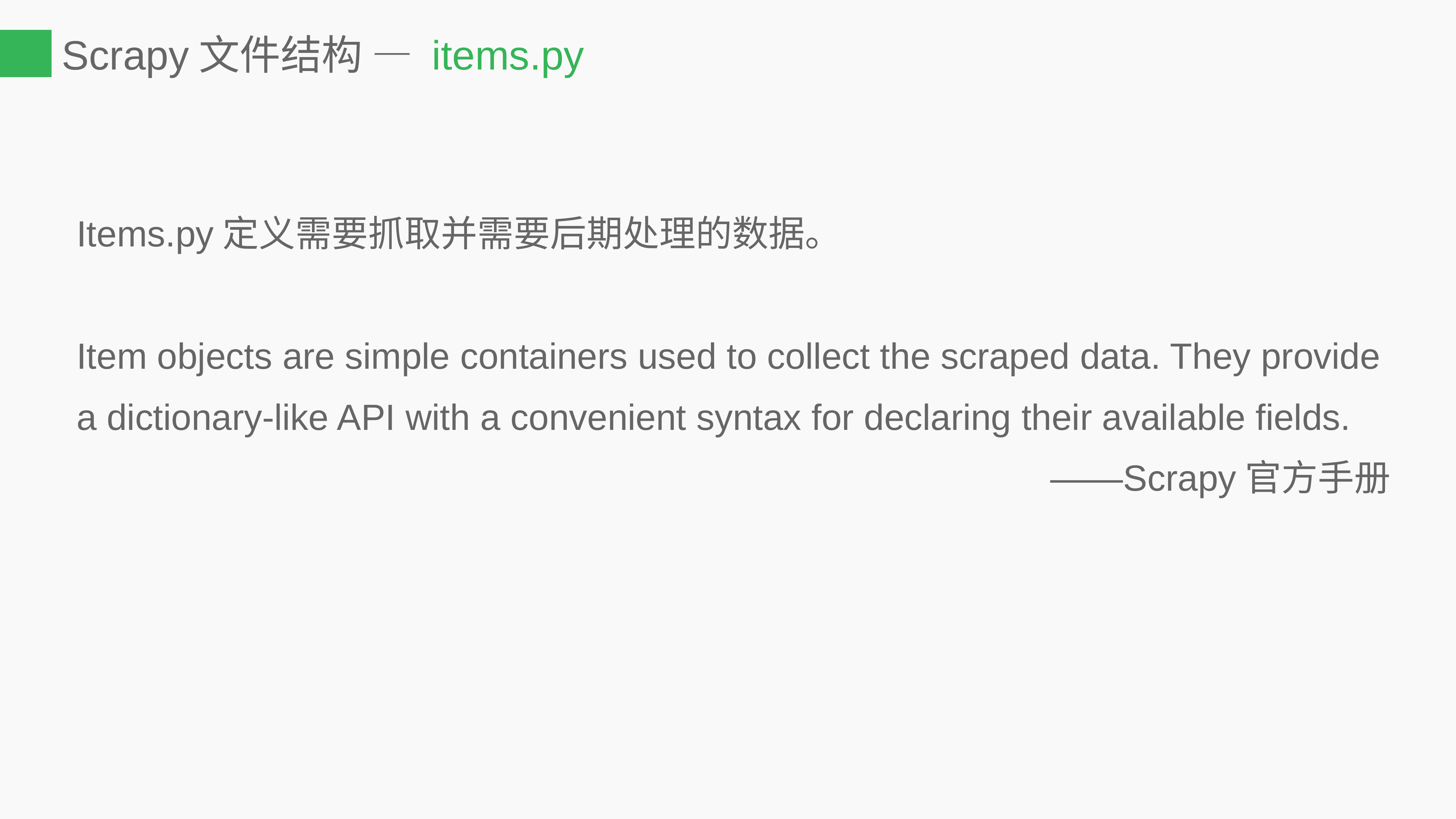

# Scrapy文件结构 — items.py
Items.py定义需要抓取并需要后期处理的数据。

Item objects are simple containers used to collect the scraped data. They provide a dictionary-like API with a convenient syntax for declaring their available fields.
——Scrapy官方手册